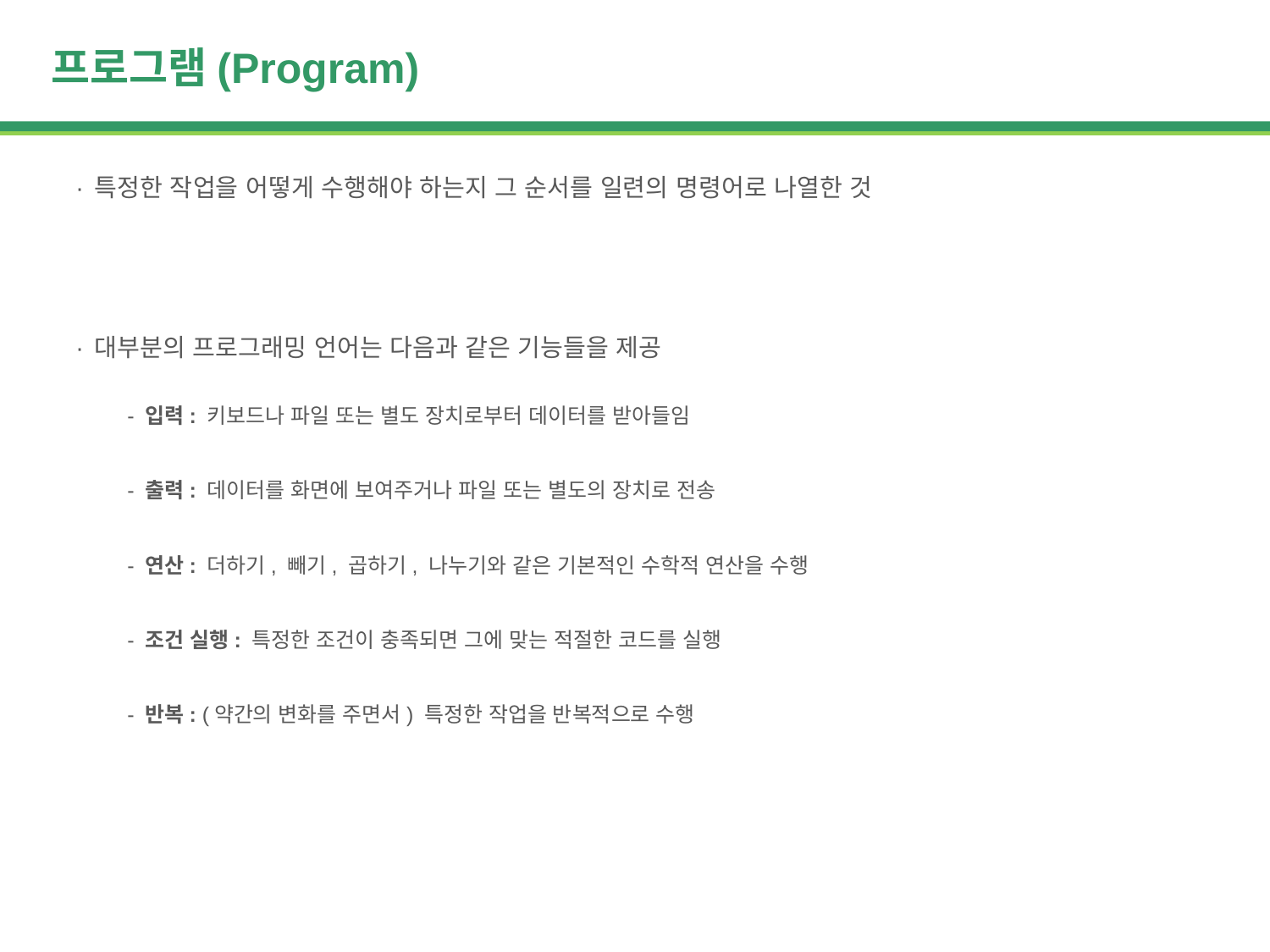

프로그램(Program)

∙ 특정한 작업을 어떻게 수행해야 하는지 그 순서를 일련의 명령어로 나열한 것
∙ 대부분의 프로그래밍 언어는 다음과 같은 기능들을 제공
- 입력: 키보드나 파일 또는 별도 장치로부터 데이터를 받아들임
- 출력: 데이터를 화면에 보여주거나 파일 또는 별도의 장치로 전송
- 연산: 더하기, 빼기, 곱하기, 나누기와 같은 기본적인 수학적 연산을 수행
- 조건 실행: 특정한 조건이 충족되면 그에 맞는 적절한 코드를 실행
- 반복: (약간의 변화를 주면서) 특정한 작업을 반복적으로 수행